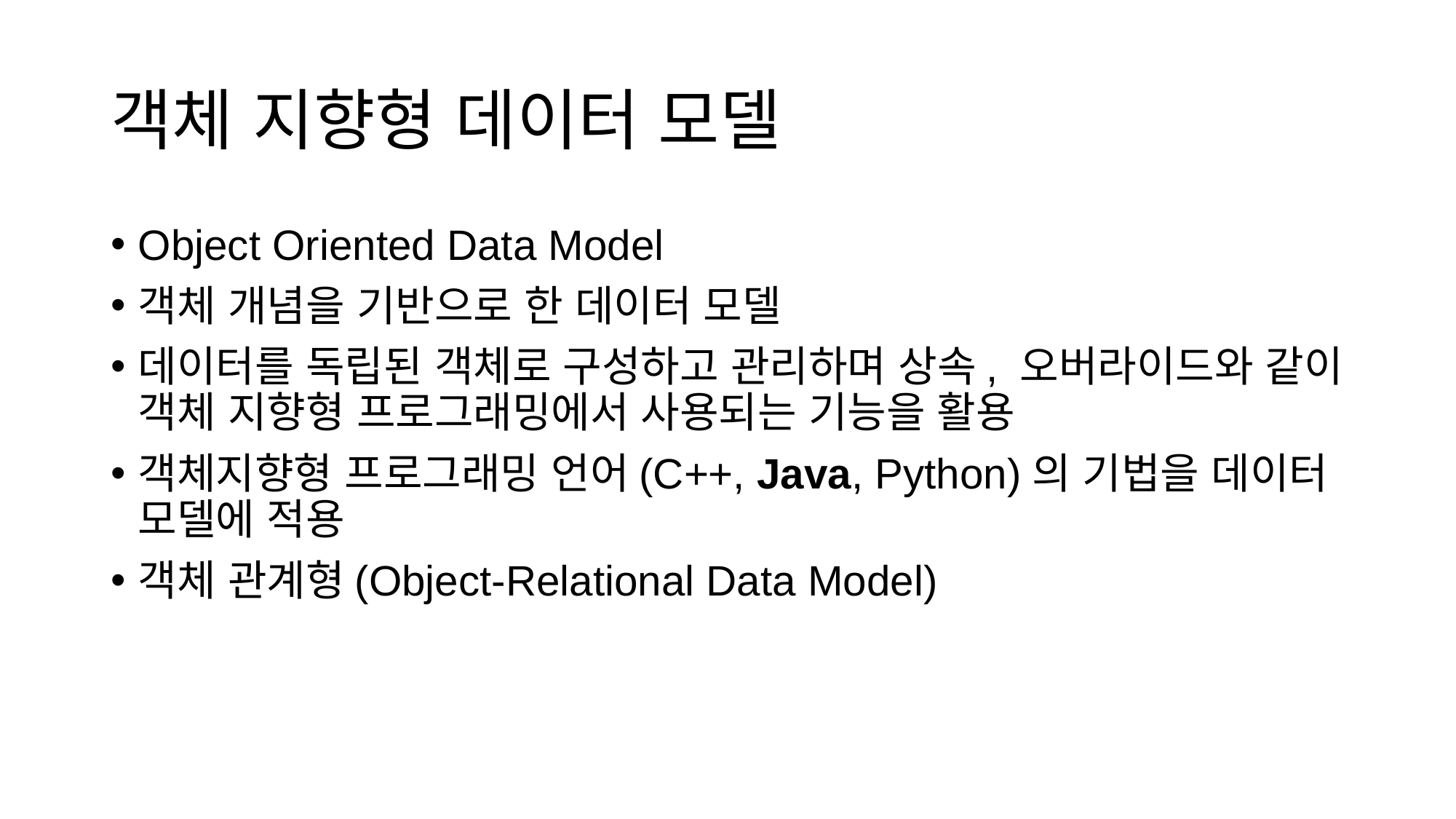

# 객체 지향형 데이터 모델
Object Oriented Data Model
객체 개념을 기반으로 한 데이터 모델
데이터를 독립된 객체로 구성하고 관리하며 상속, 오버라이드와 같이 객체 지향형 프로그래밍에서 사용되는 기능을 활용
객체지향형 프로그래밍 언어(C++, Java, Python)의 기법을 데이터 모델에 적용
객체 관계형(Object-Relational Data Model)